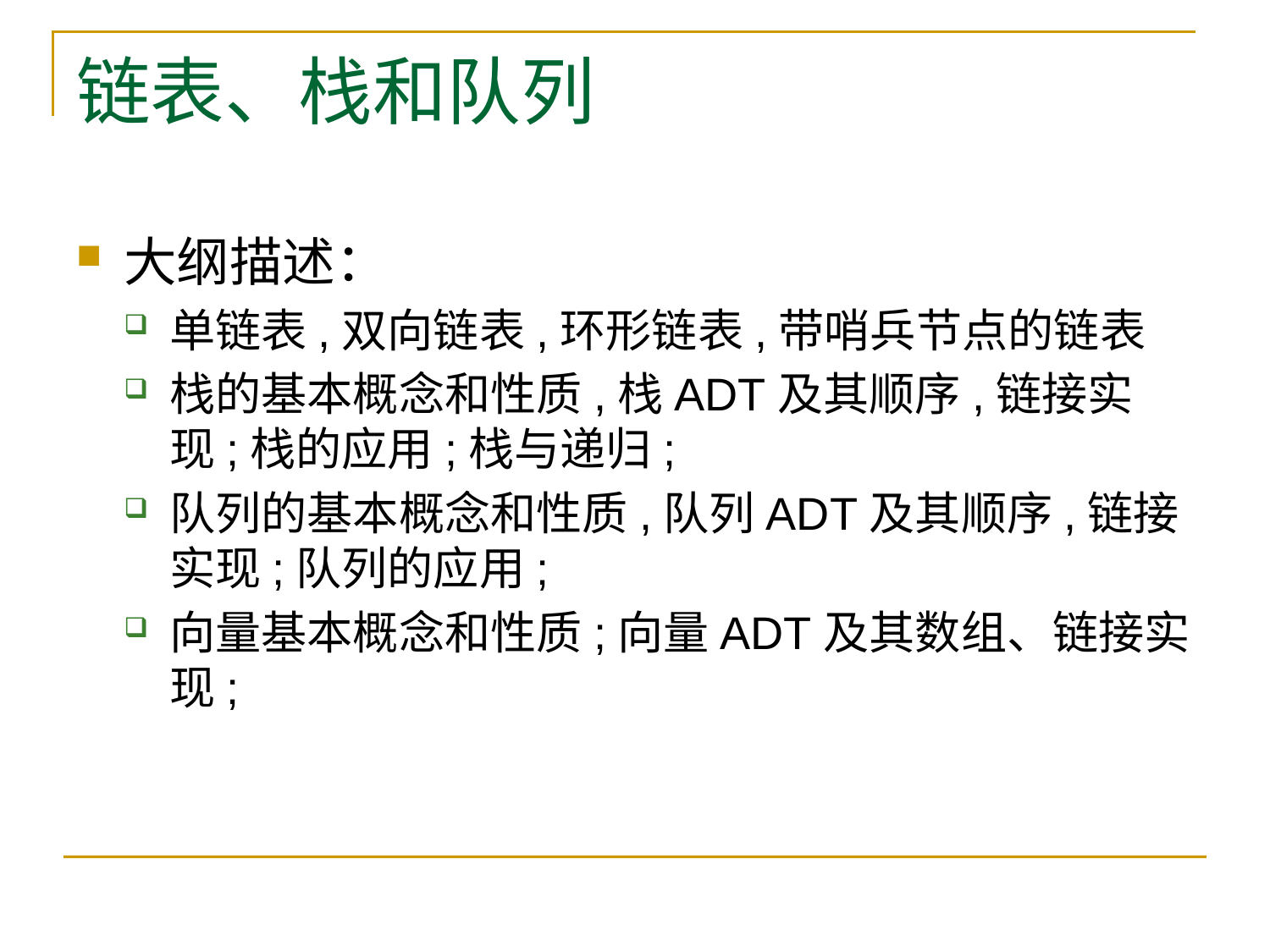

# 链表、栈和队列
大纲描述：
单链表,双向链表,环形链表,带哨兵节点的链表
栈的基本概念和性质,栈ADT及其顺序,链接实现;栈的应用;栈与递归;
队列的基本概念和性质,队列ADT及其顺序,链接实现;队列的应用;
向量基本概念和性质;向量ADT及其数组、链接实现;